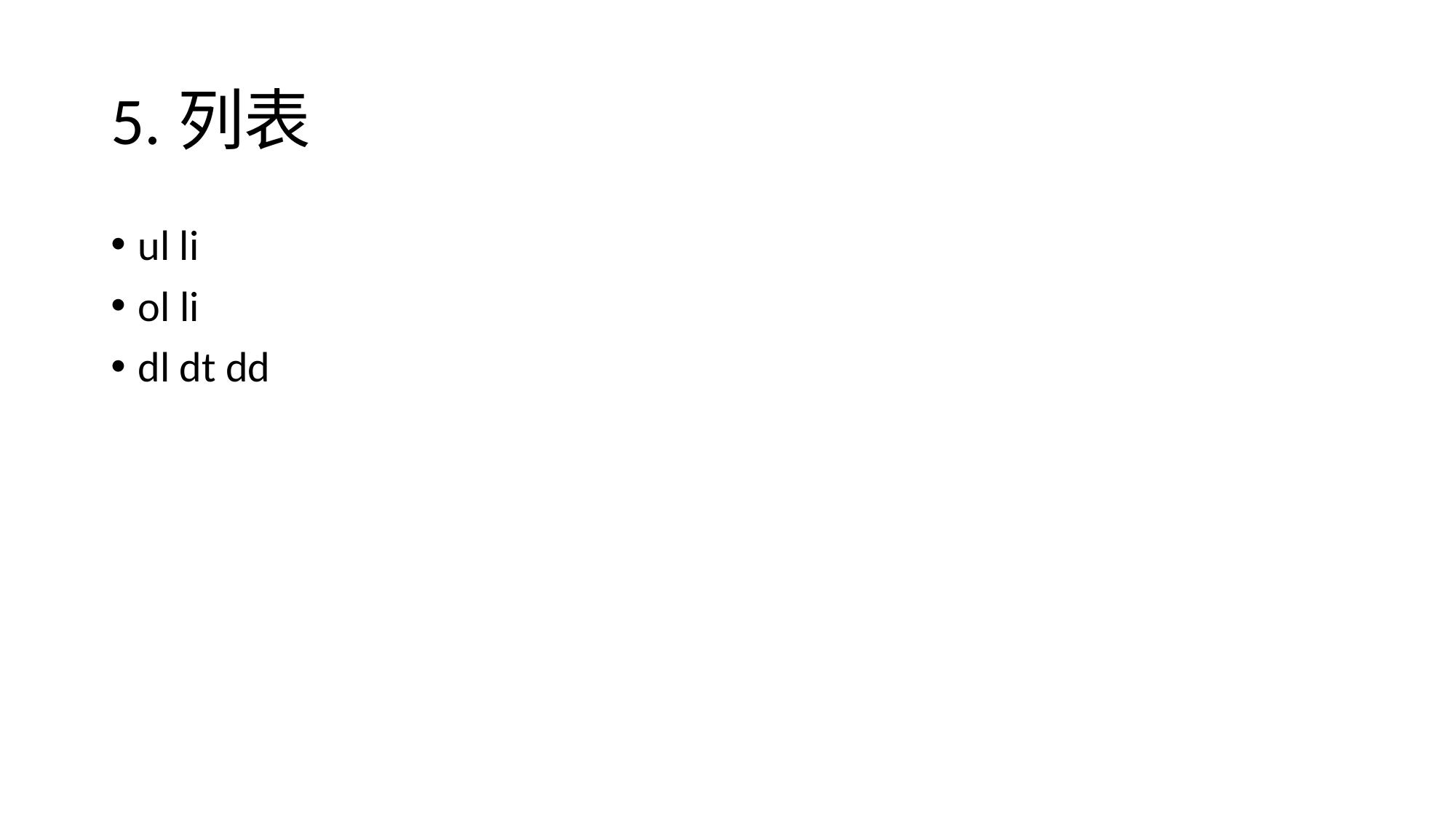

# 5.列表
ul li
ol li
dl dt dd